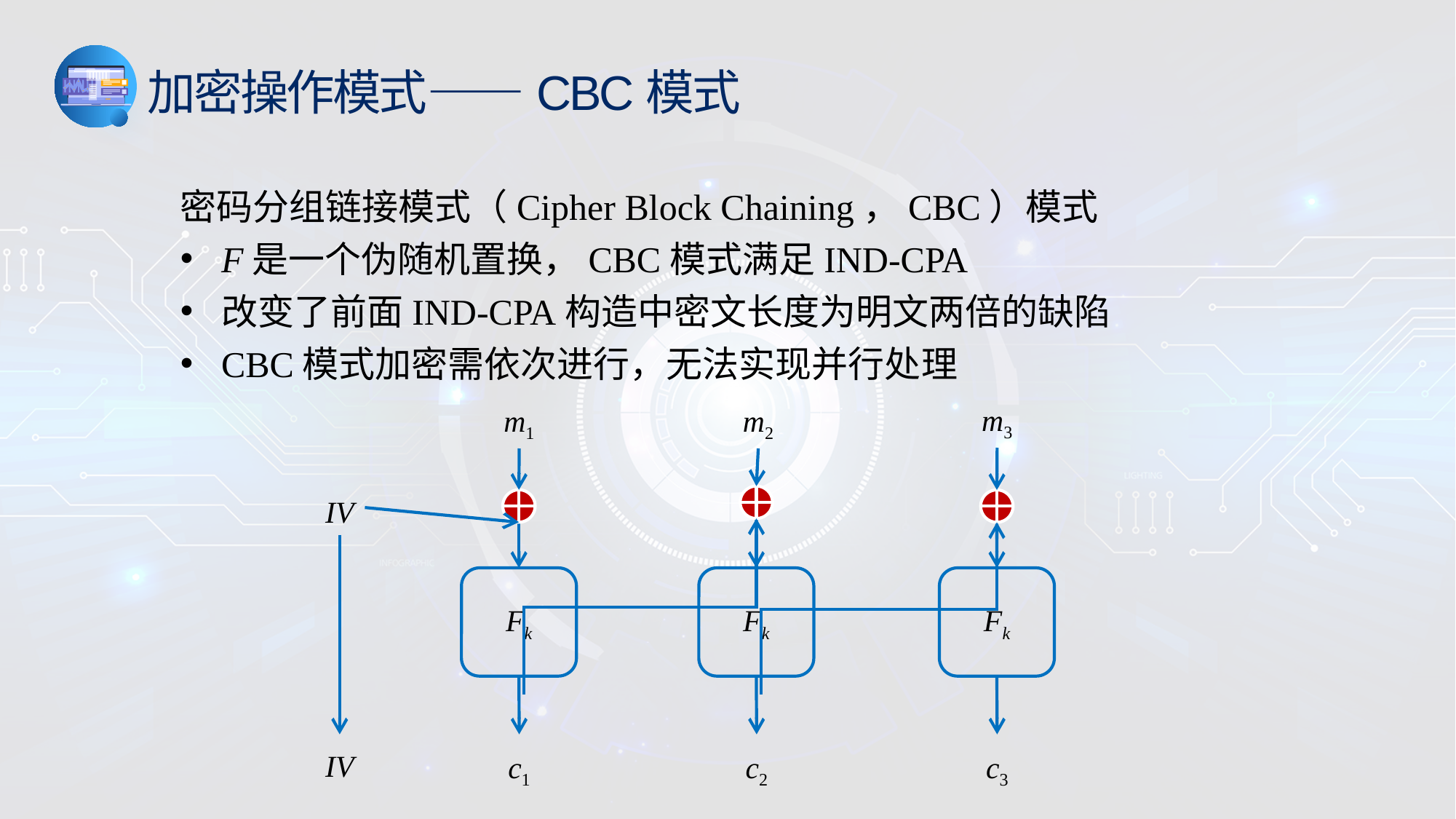

加密操作模式——CBC模式

密码分组链接模式（Cipher Block Chaining，CBC）模式
F是一个伪随机置换，CBC模式满足IND-CPA
改变了前面IND-CPA构造中密文长度为明文两倍的缺陷
CBC模式加密需依次进行，无法实现并行处理
m3
m1
m2
IV

Fk
Fk
Fk
IV
c1
c2
c3